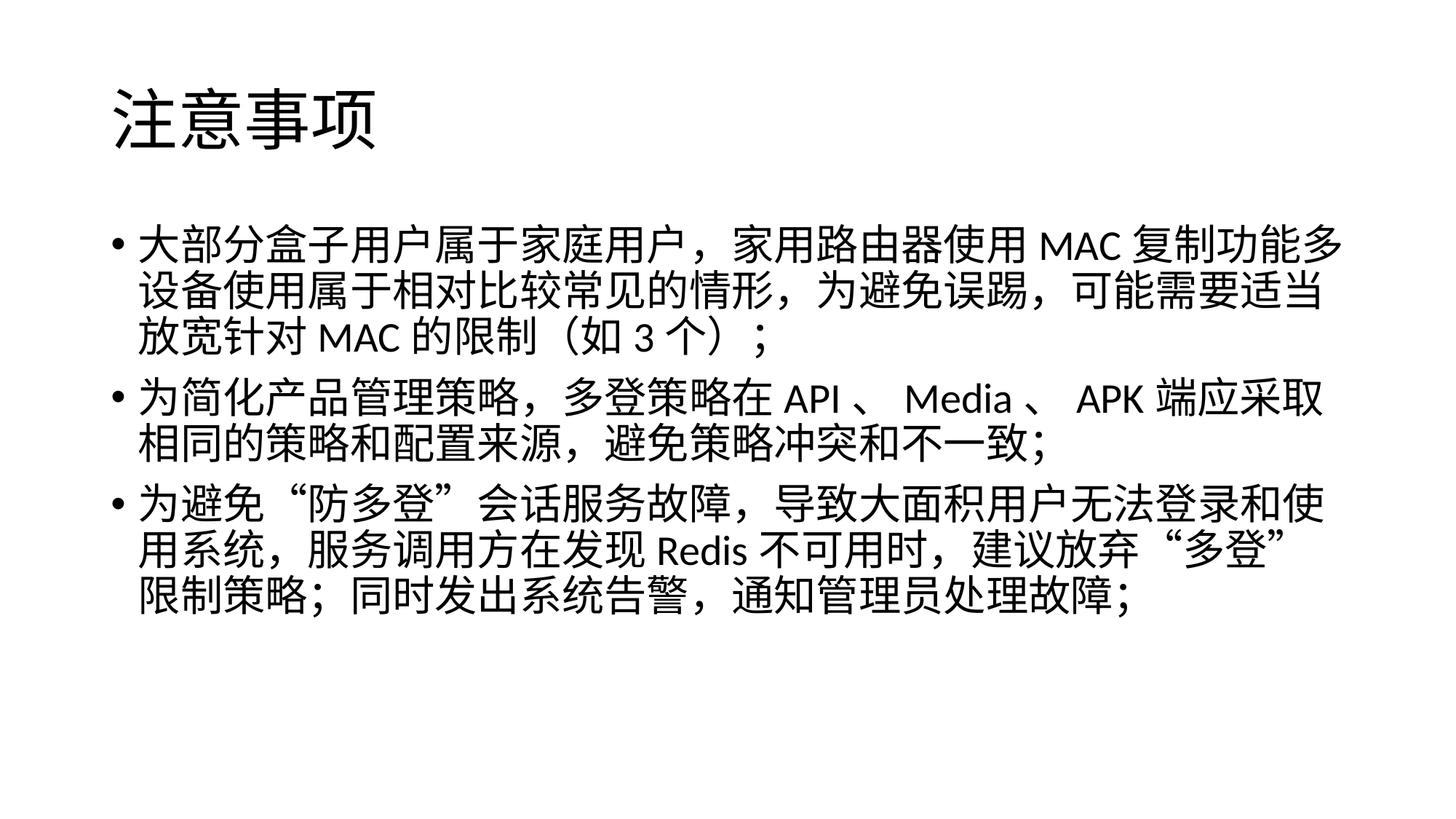

# 注意事项
大部分盒子用户属于家庭用户，家用路由器使用MAC复制功能多设备使用属于相对比较常见的情形，为避免误踢，可能需要适当放宽针对MAC的限制（如3个）；
为简化产品管理策略，多登策略在API、Media、APK端应采取相同的策略和配置来源，避免策略冲突和不一致；
为避免“防多登”会话服务故障，导致大面积用户无法登录和使用系统，服务调用方在发现Redis不可用时，建议放弃“多登”限制策略；同时发出系统告警，通知管理员处理故障；